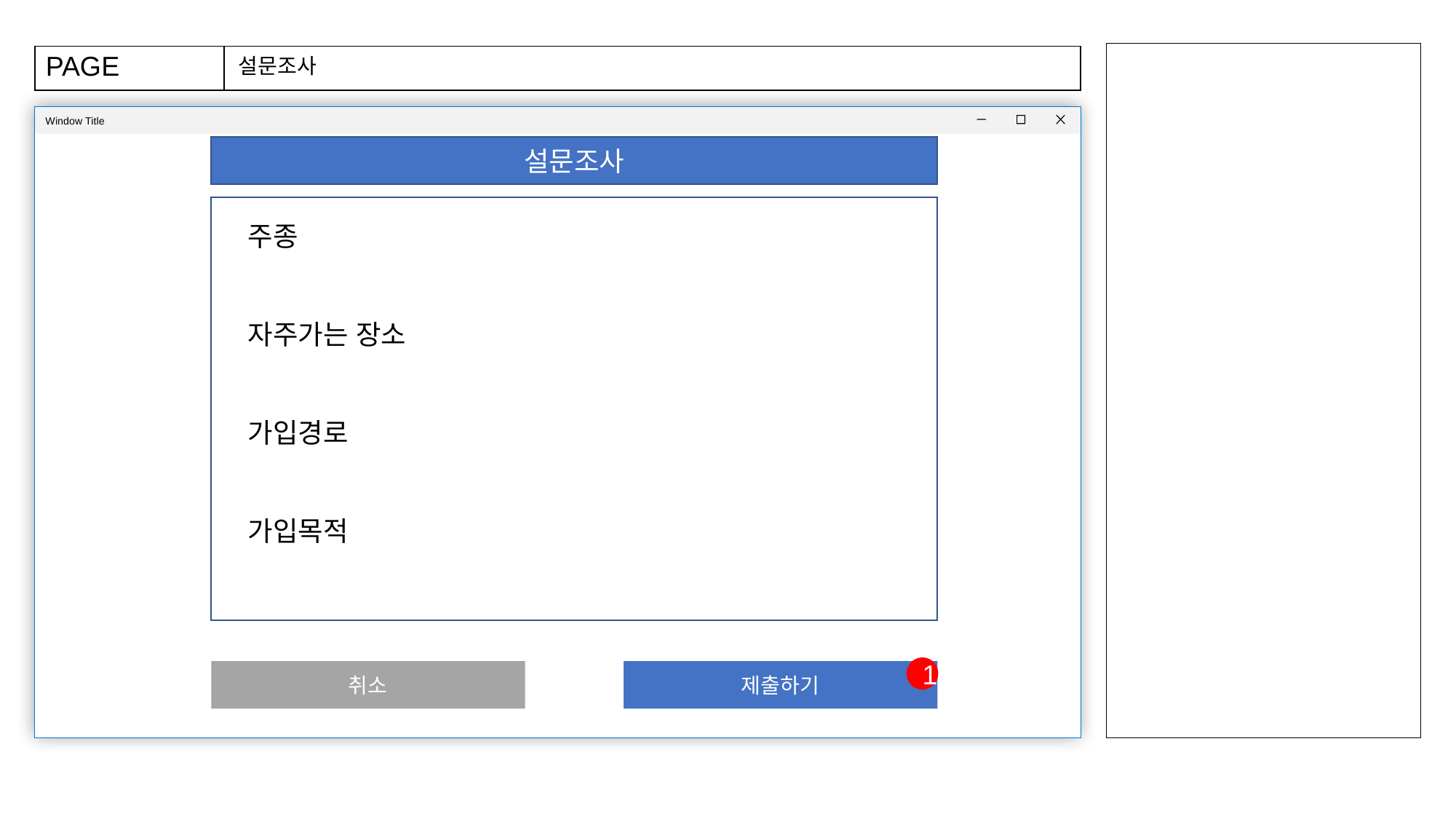

설문조사

설문조사

주종

자주가는 장소

가입경로

가입목적
1
취소
제출하기